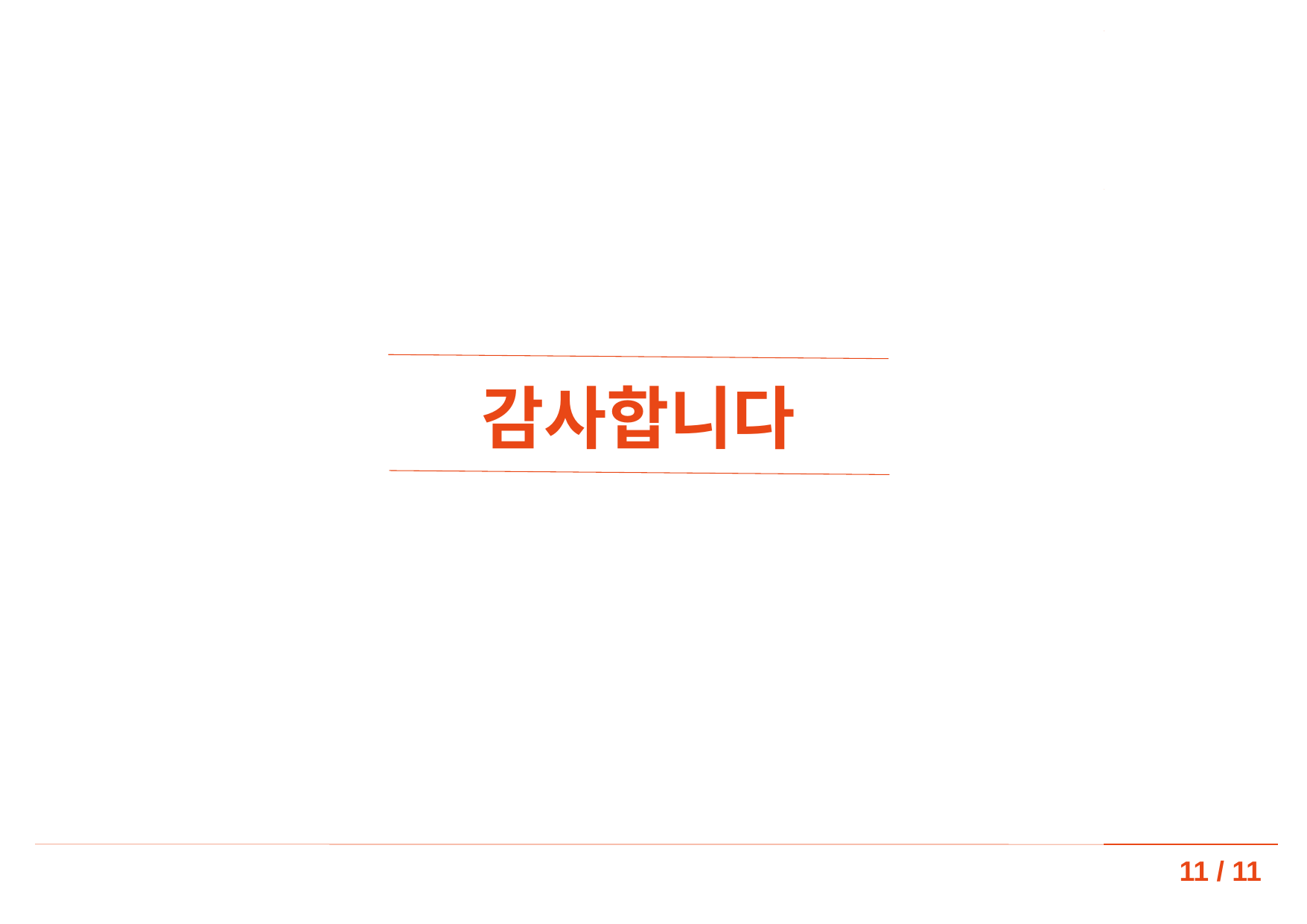

my
app.
design
감사합니다
11 / 11